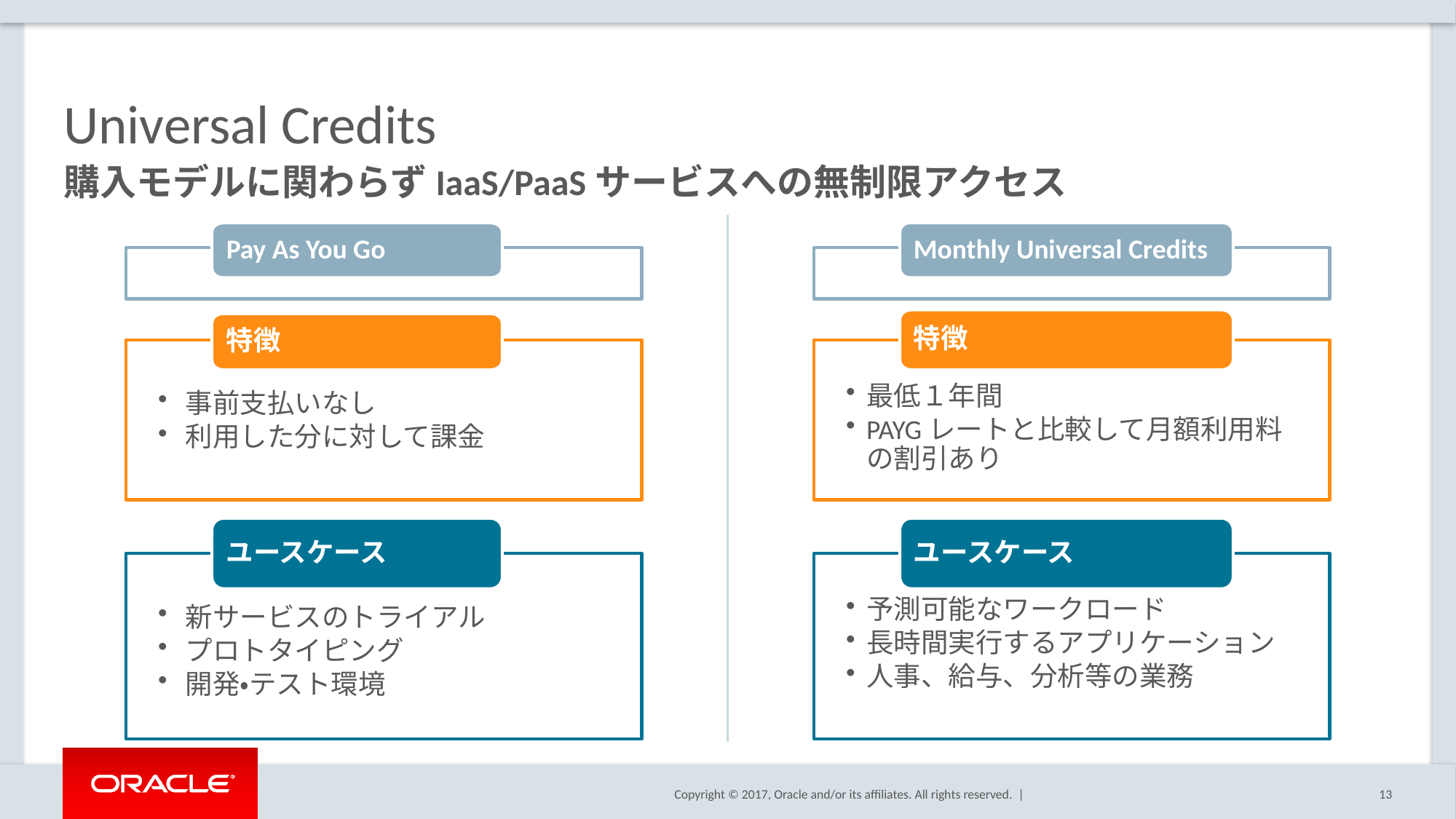

# Universal Credits
購入モデルに関わらずIaaS/PaaSサービスへの無制限アクセス
Pay As You Go
Monthly Universal Credits

特徴
特徴
最低１年間
PAYGレートと比較して月額利用料の割引あり
事前支払いなし
利用した分に対して課金
ユースケース
ユースケース
新サービスのトライアル
プロトタイピング
開発・テスト環境
予測可能なワークロード
長時間実行するアプリケーション
人事、給与、分析等の業務
13